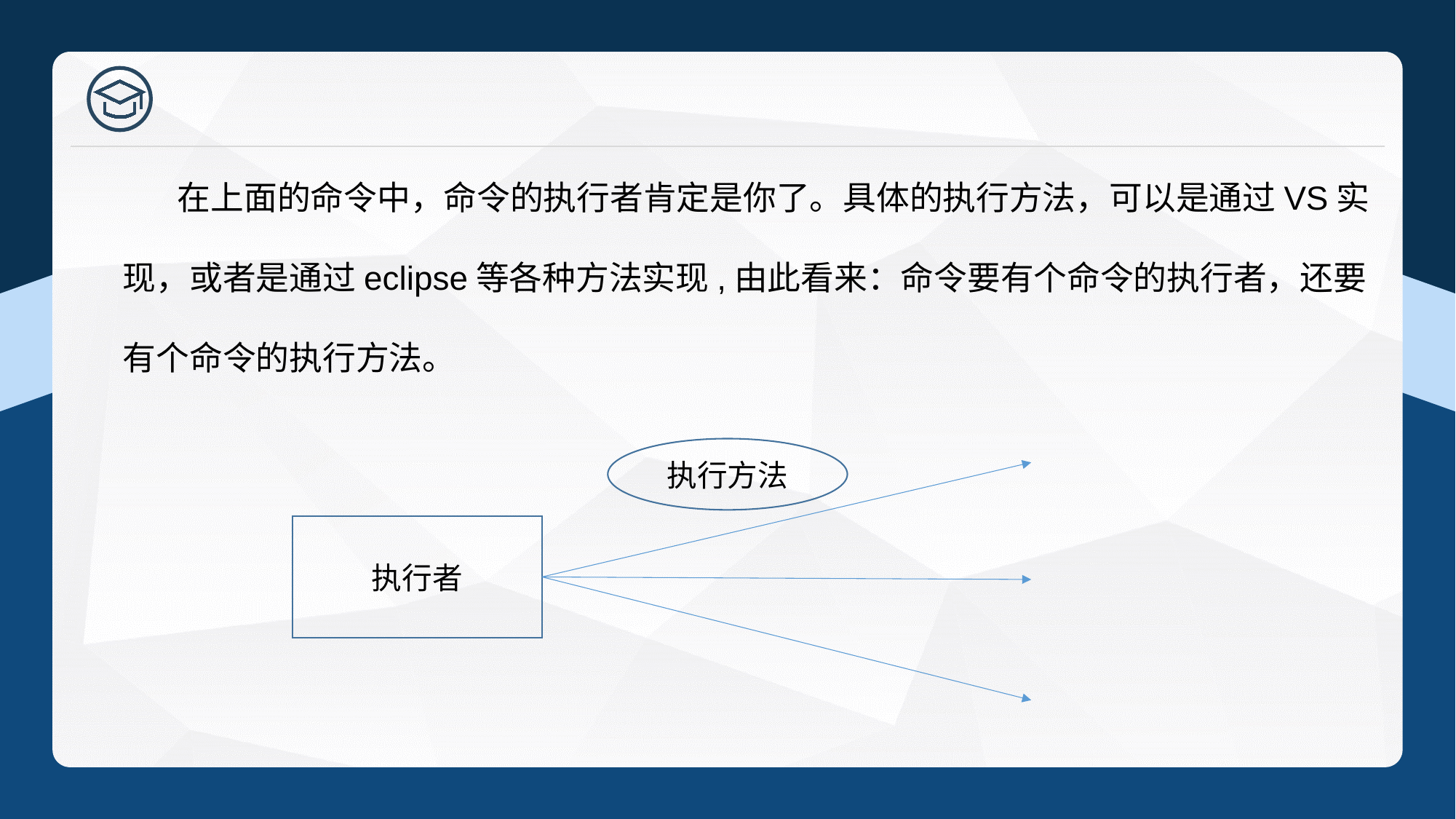

在上面的命令中，命令的执行者肯定是你了。具体的执行方法，可以是通过VS实现，或者是通过eclipse等各种方法实现,由此看来：命令要有个命令的执行者，还要有个命令的执行方法。

执行方法
执行者
子煜